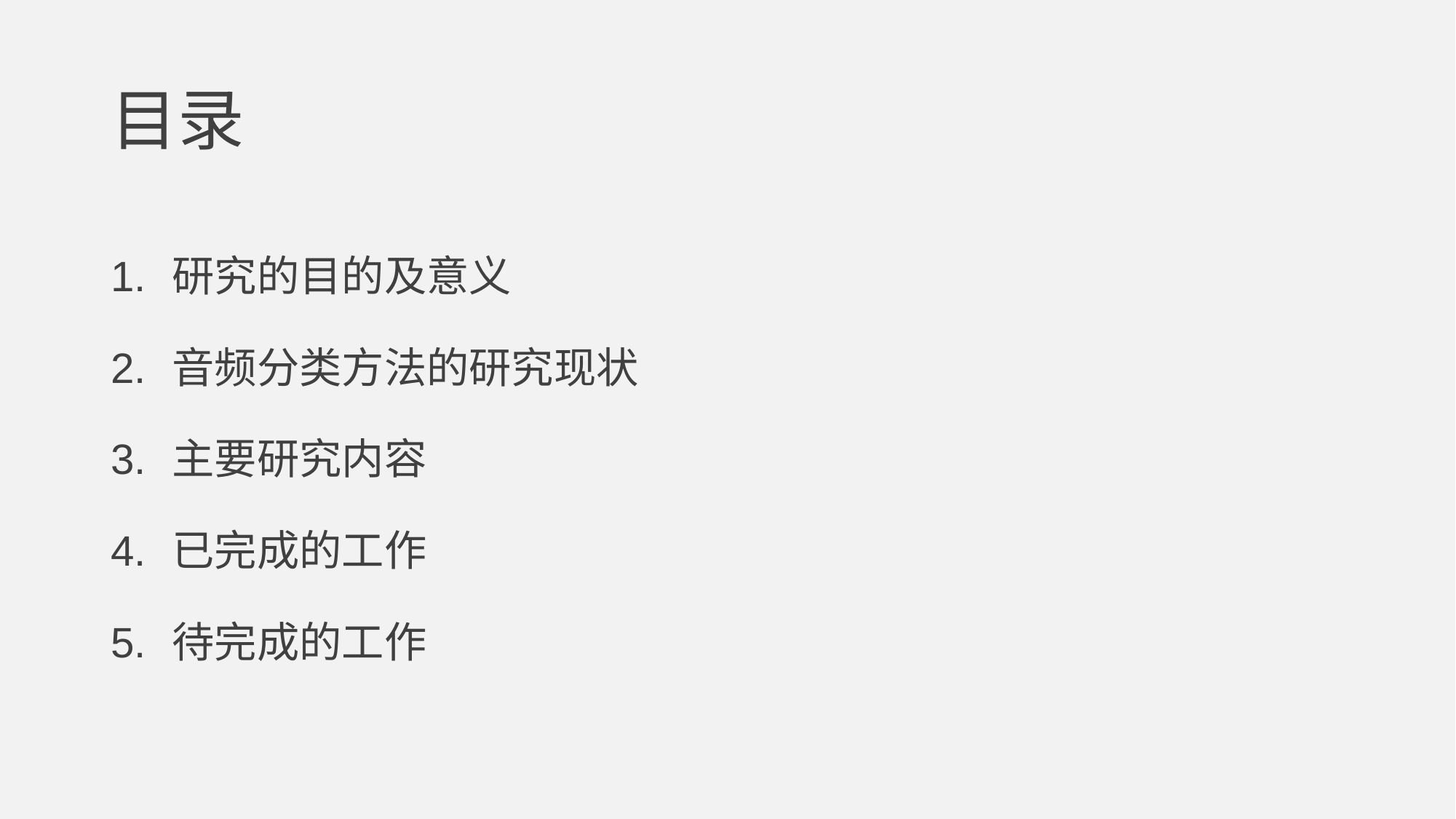

# 目录
研究的目的及意义
音频分类方法的研究现状
主要研究内容
已完成的工作
待完成的工作